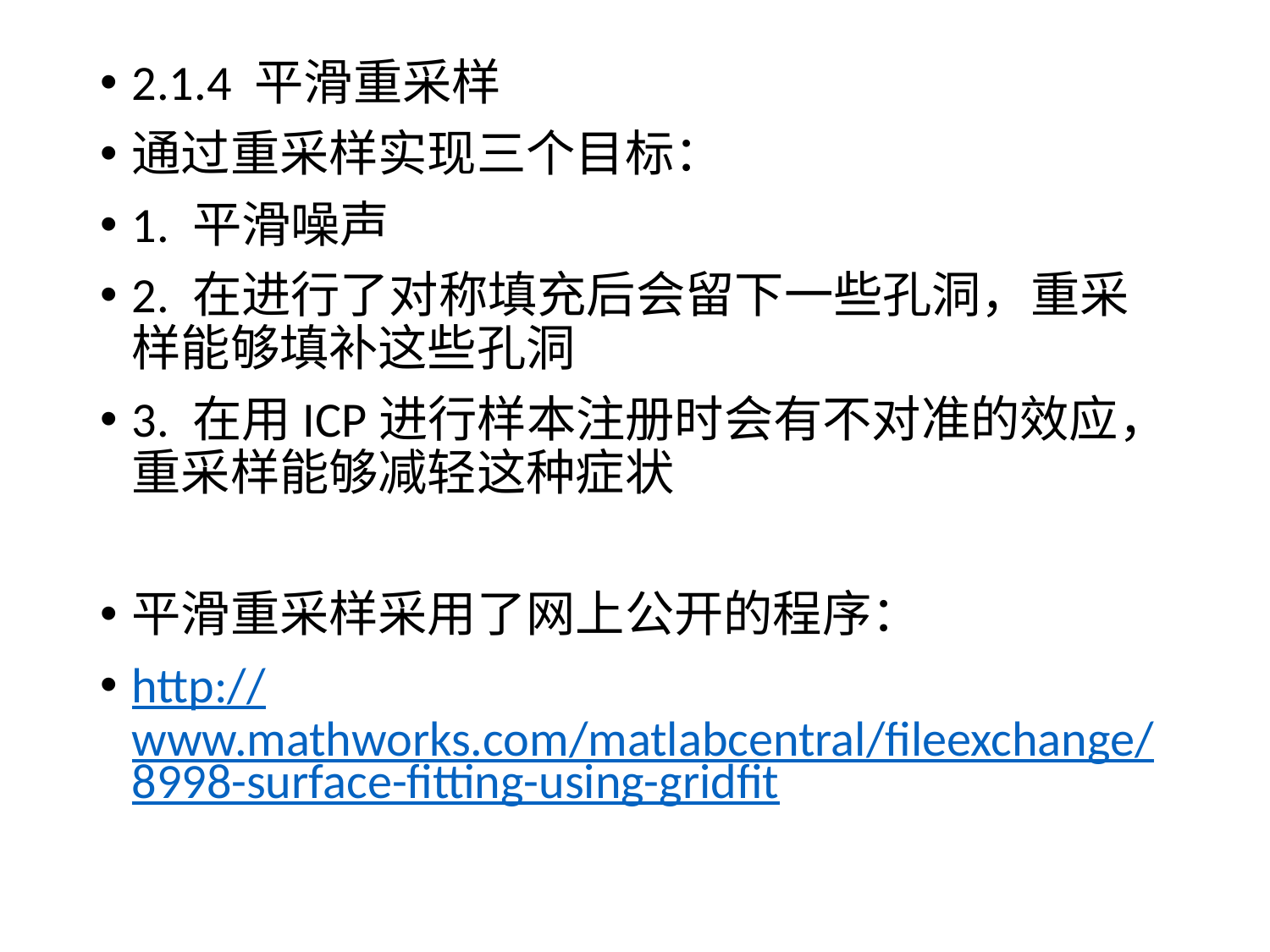

2.1.4 平滑重采样
通过重采样实现三个目标：
1. 平滑噪声
2. 在进行了对称填充后会留下一些孔洞，重采样能够填补这些孔洞
3. 在用ICP进行样本注册时会有不对准的效应，重采样能够减轻这种症状

平滑重采样采用了网上公开的程序：
http://www.mathworks.com/matlabcentral/fileexchange/8998-surface-fitting-using-gridfit